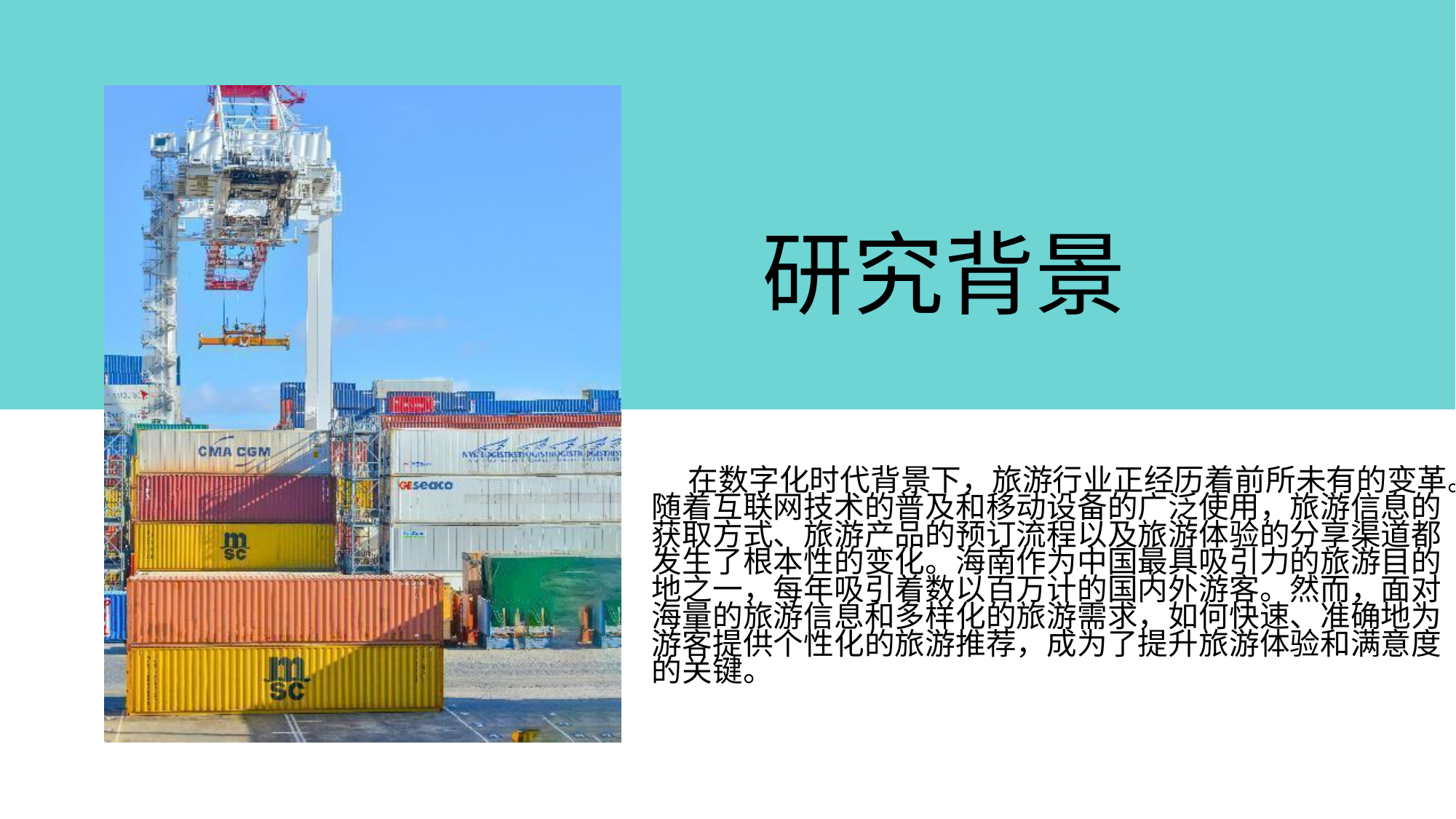

研究背景
在数字化时代背景下，旅游行业正经历着前所未有的变革。随着互联网技术的普及和移动设备的广泛使用，旅游信息的获取方式、旅游产品的预订流程以及旅游体验的分享渠道都发生了根本性的变化。海南作为中国最具吸引力的旅游目的地之一，每年吸引着数以百万计的国内外游客。然而，面对海量的旅游信息和多样化的旅游需求，如何快速、准确地为游客提供个性化的旅游推荐，成为了提升旅游体验和满意度的关键。